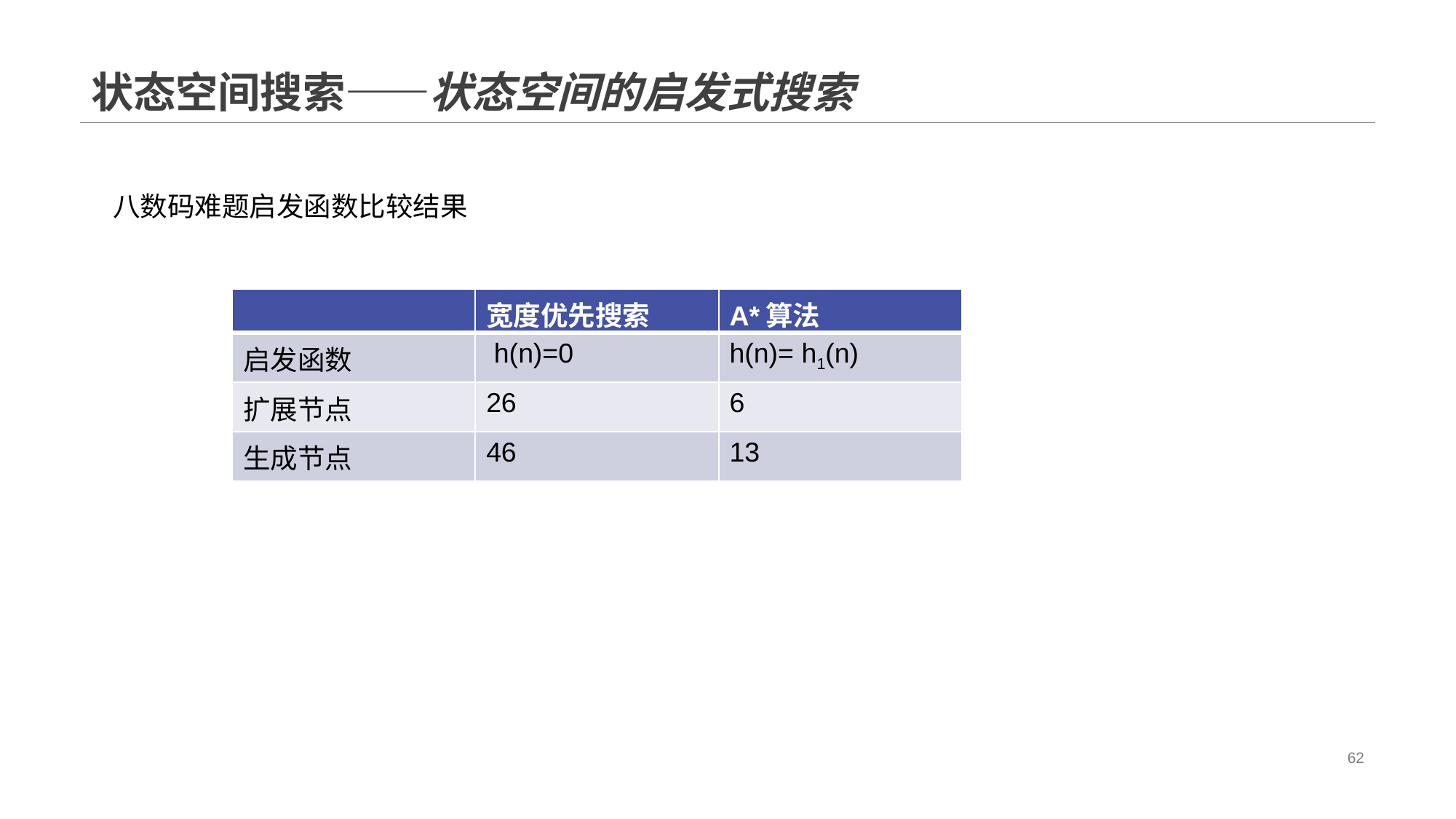

# 状态空间搜索——状态空间的启发式搜索
八数码难题启发函数比较结果
|  | 宽度优先搜索 | A\*算法 |
| --- | --- | --- |
| 启发函数 | h(n)=0 | h(n)= h1(n) |
| 扩展节点 | 26 | 6 |
| 生成节点 | 46 | 13 |
62